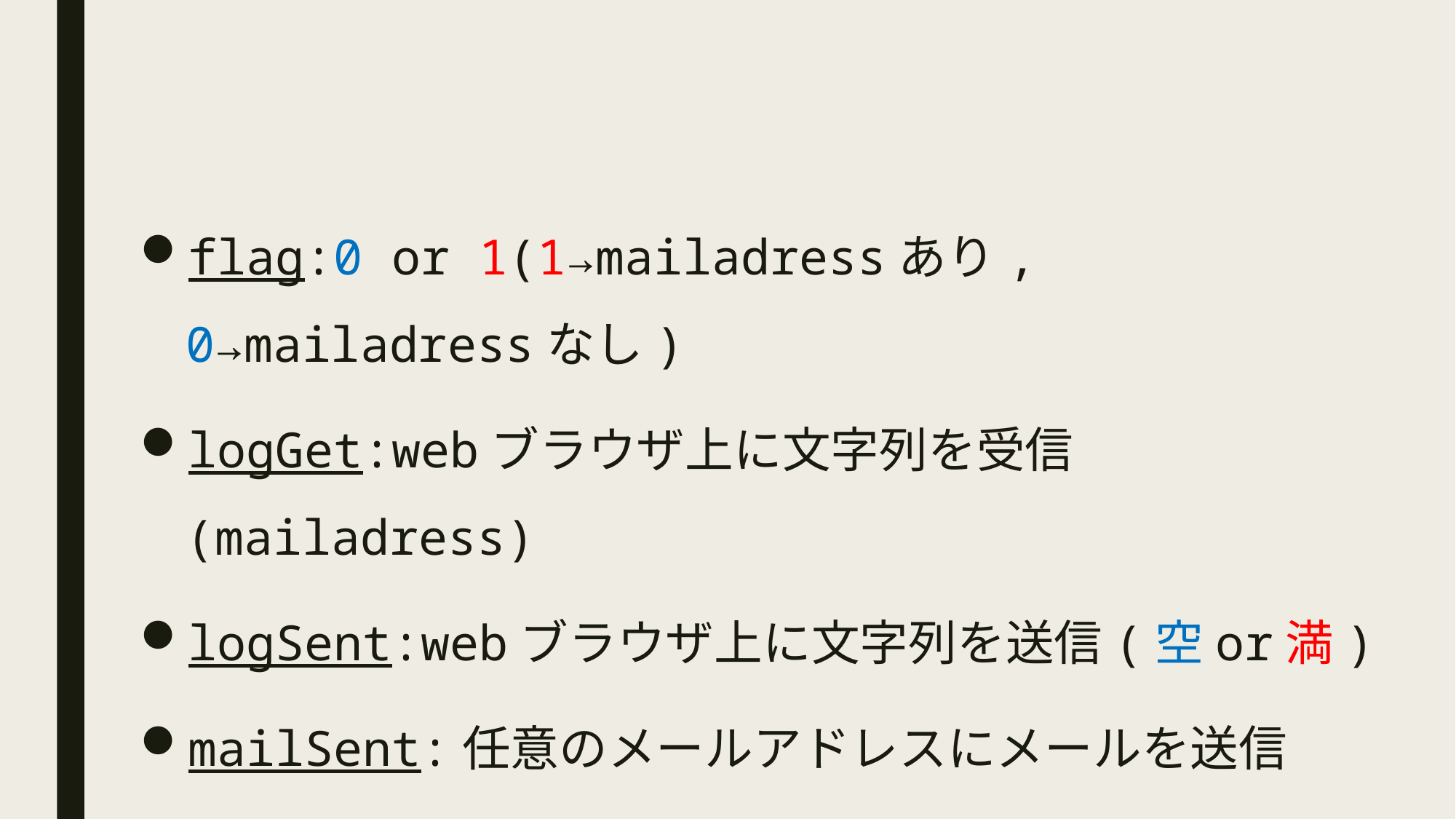

flag:0 or 1(1→mailadressあり, 0→mailadressなし)
logGet:webブラウザ上に文字列を受信(mailadress)
logSent:webブラウザ上に文字列を送信(空or満)
mailSent:任意のメールアドレスにメールを送信